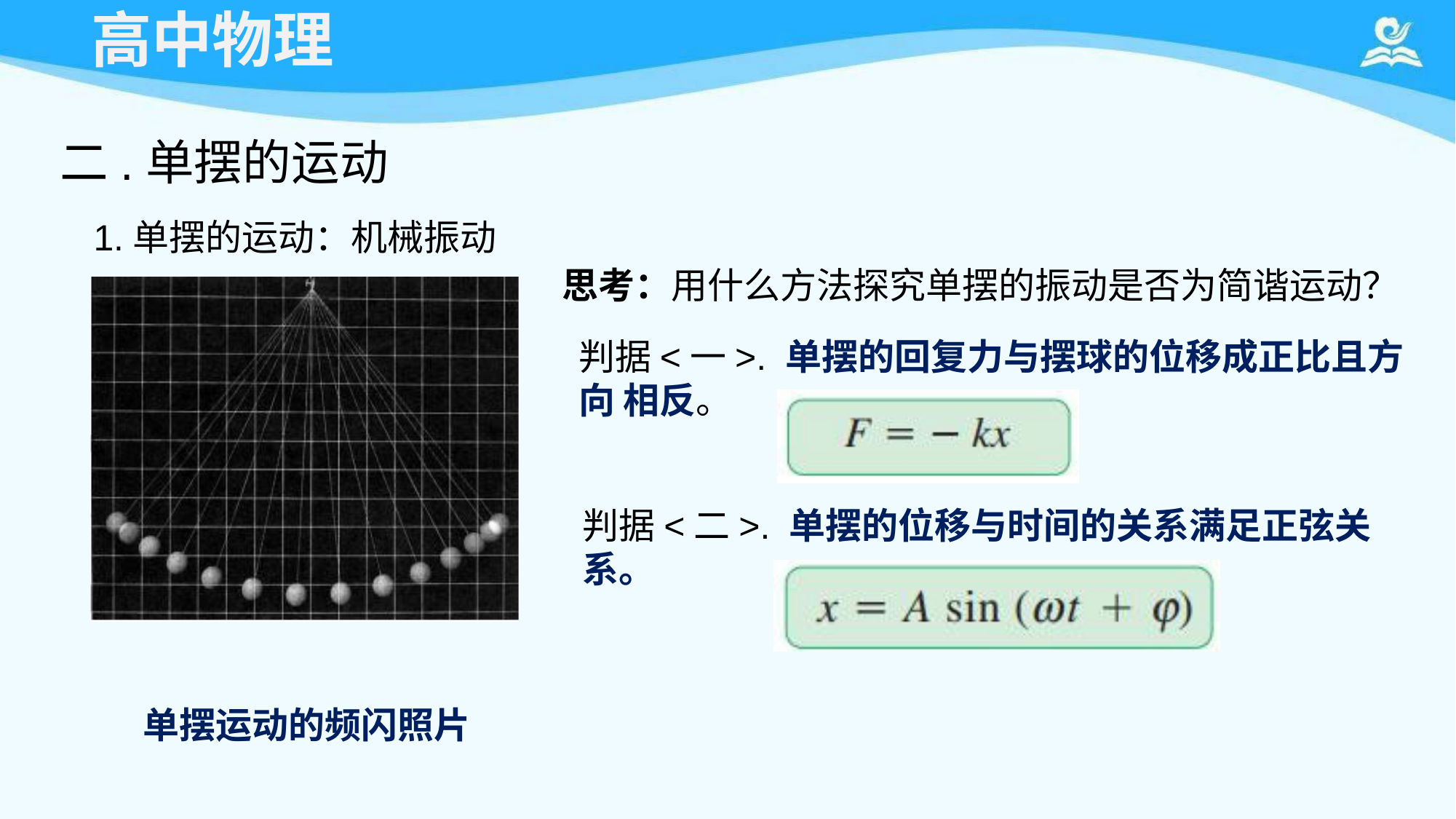

# 高中物理
二.单摆的运动
1.单摆的运动：机械振动
思考：用什么方法探究单摆的振动是否为简谐运动？
判据<一>. 单摆的回复力与摆球的位移成正比且方向 相反。

判据<二>. 单摆的位移与时间的关系满足正弦关系。

单摆运动的频闪照片